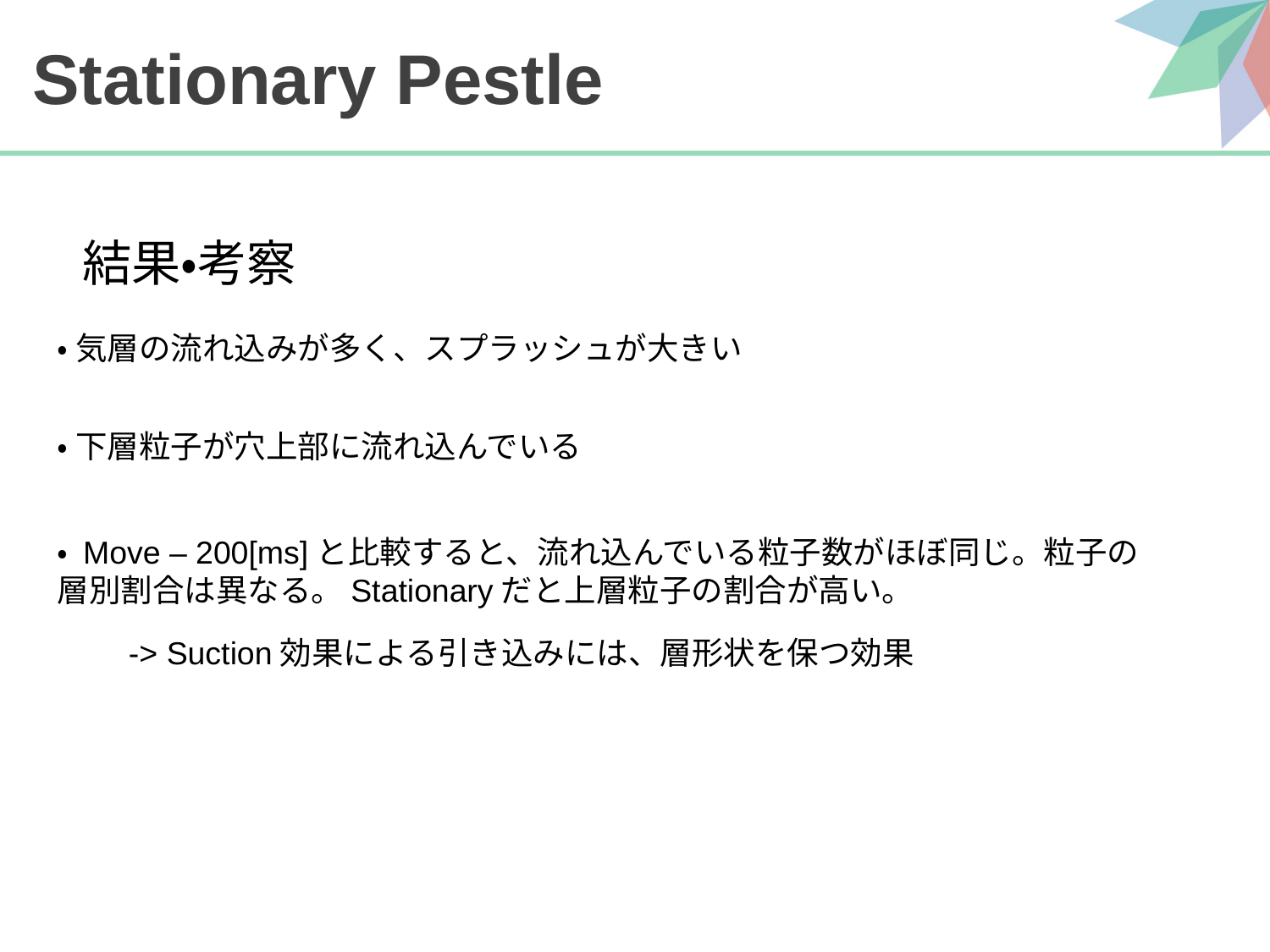

# Stationary Pestle

結果・考察
・ 気層の流れ込みが多く、スプラッシュが大きい
・ 下層粒子が穴上部に流れ込んでいる
・ Move – 200[ms]と比較すると、流れ込んでいる粒子数がほぼ同じ。粒子の層別割合は異なる。Stationaryだと上層粒子の割合が高い。
　　-> Suction効果による引き込みには、層形状を保つ効果